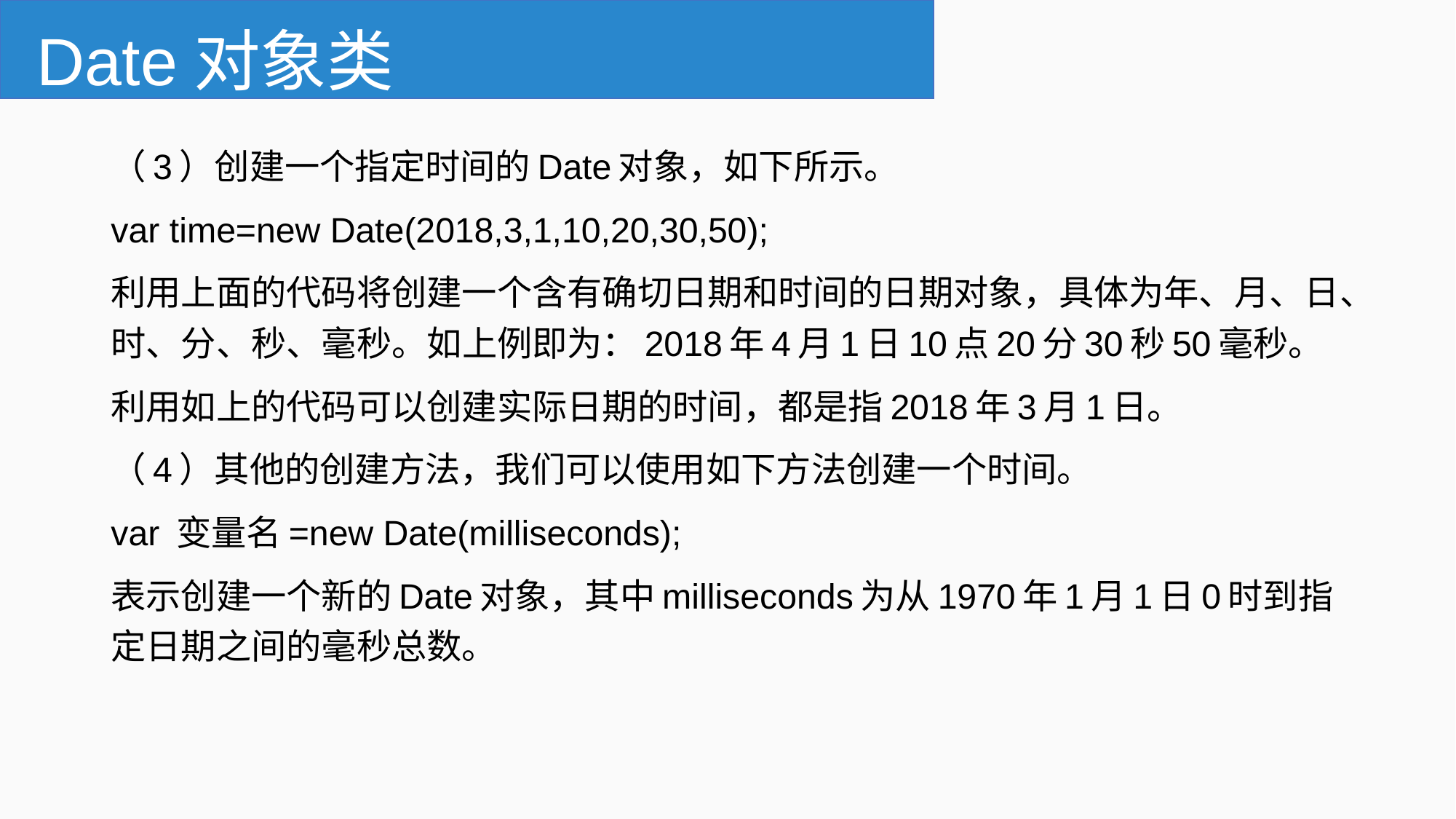

# Date对象类
（3）创建一个指定时间的Date对象，如下所示。
var time=new Date(2018,3,1,10,20,30,50);
利用上面的代码将创建一个含有确切日期和时间的日期对象，具体为年、月、日、时、分、秒、毫秒。如上例即为：2018年4月1日10点20分30秒50毫秒。
利用如上的代码可以创建实际日期的时间，都是指2018年3月1日。
（4）其他的创建方法，我们可以使用如下方法创建一个时间。
var 变量名=new Date(milliseconds);
表示创建一个新的Date对象，其中milliseconds为从1970年1月1日0时到指定日期之间的毫秒总数。